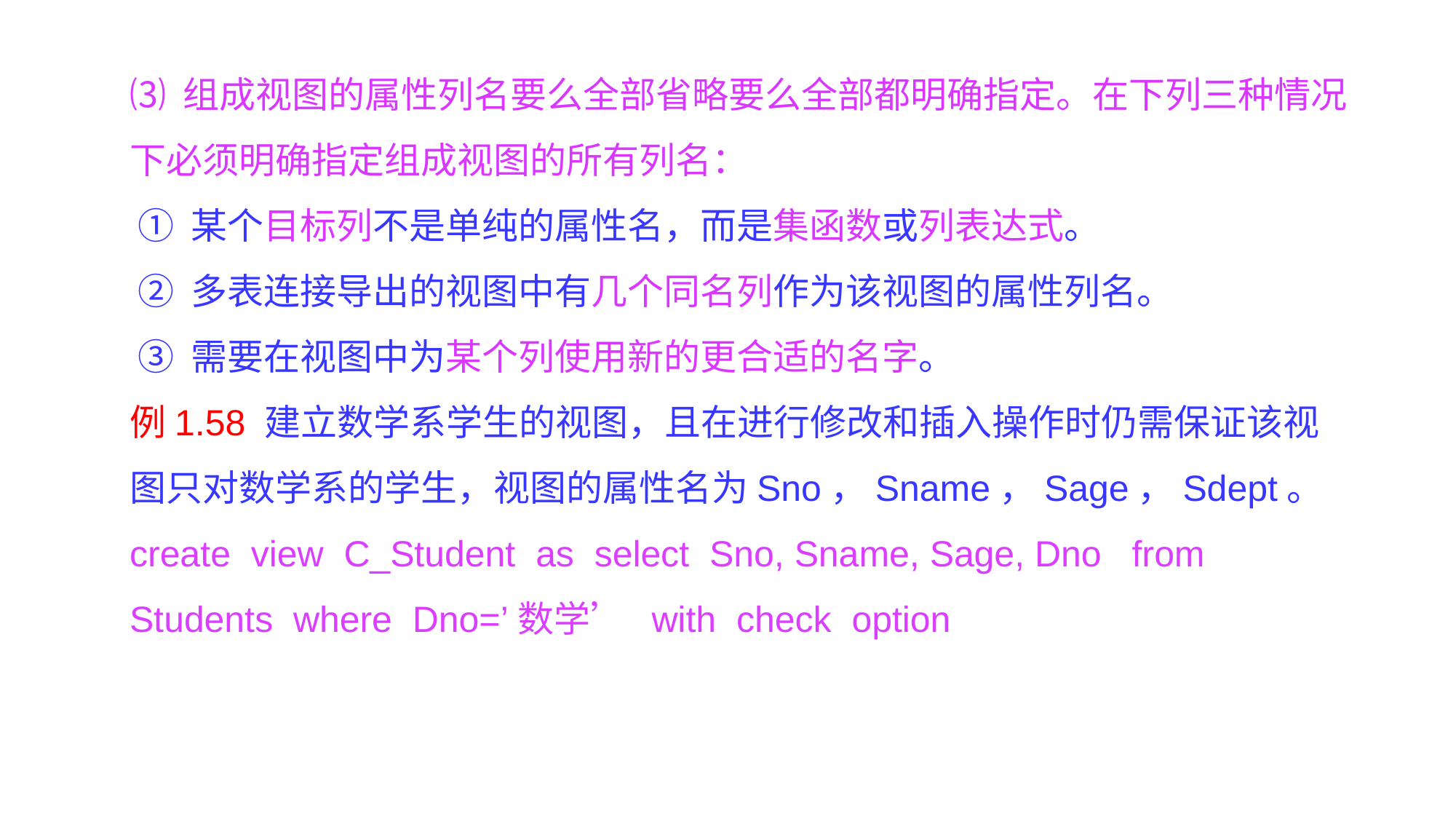

⑶ 组成视图的属性列名要么全部省略要么全部都明确指定。在下列三种情况下必须明确指定组成视图的所有列名：
 ① 某个目标列不是单纯的属性名，而是集函数或列表达式。
 ② 多表连接导出的视图中有几个同名列作为该视图的属性列名。
 ③ 需要在视图中为某个列使用新的更合适的名字。
例1.58 建立数学系学生的视图，且在进行修改和插入操作时仍需保证该视图只对数学系的学生，视图的属性名为Sno，Sname，Sage，Sdept。
create  view  C_Student  as  select  Sno, Sname, Sage, Dno   from  Students  where  Dno=’数学’  with  check  option